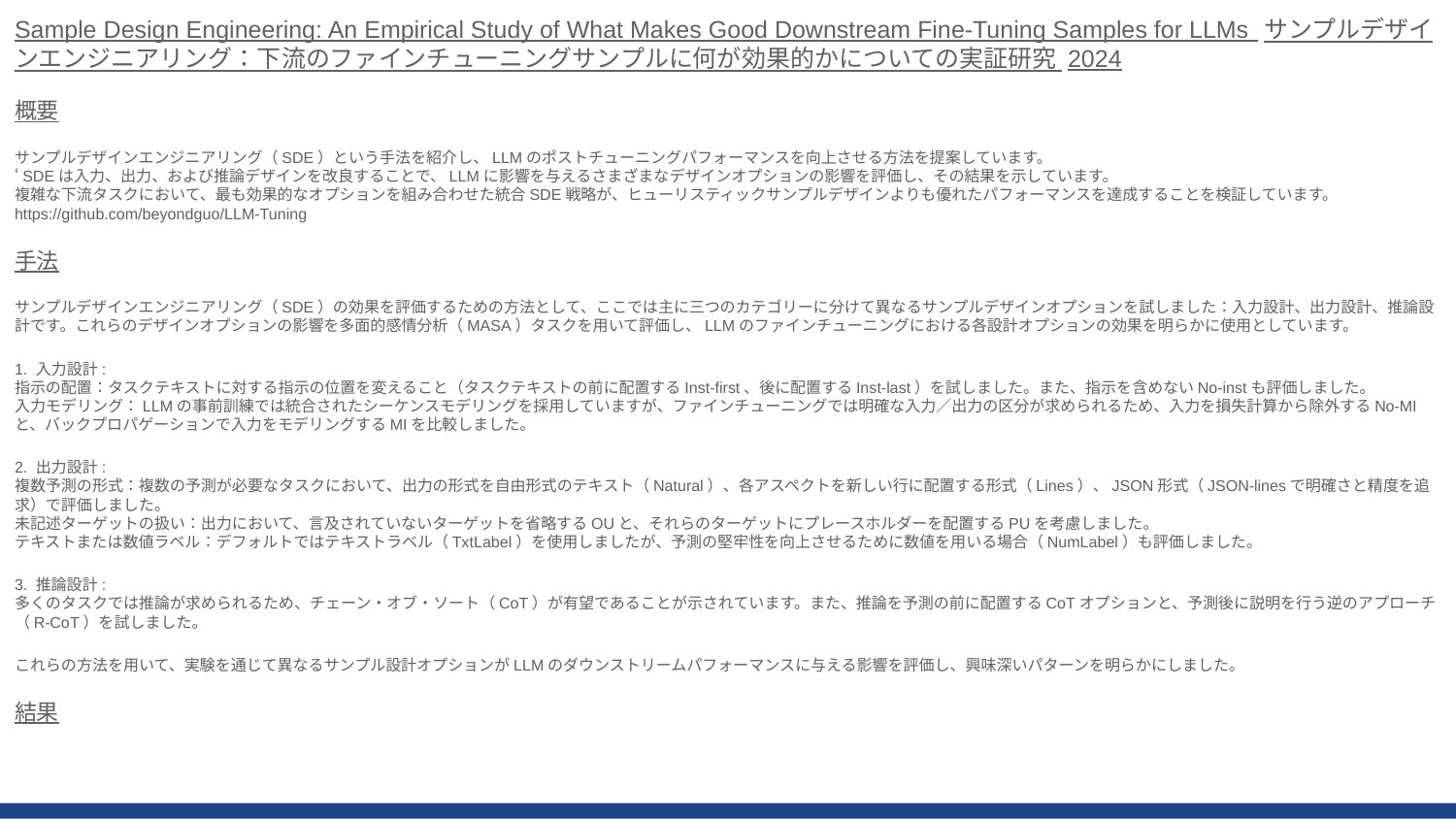

Sample Design Engineering: An Empirical Study of What Makes Good Downstream Fine-Tuning Samples for LLMs サンプルデザインエンジニアリング：下流のファインチューニングサンプルに何が効果的かについての実証研究 2024
概要
サンプルデザインエンジニアリング（SDE）という手法を紹介し、LLMのポストチューニングパフォーマンスを向上させる方法を提案しています。
‘SDEは入力、出力、および推論デザインを改良することで、LLMに影響を与えるさまざまなデザインオプションの影響を評価し、その結果を示しています。
複雑な下流タスクにおいて、最も効果的なオプションを組み合わせた統合SDE戦略が、ヒューリスティックサンプルデザインよりも優れたパフォーマンスを達成することを検証しています。
https://github.com/beyondguo/LLM-Tuning
手法
サンプルデザインエンジニアリング（SDE）の効果を評価するための方法として、ここでは主に三つのカテゴリーに分けて異なるサンプルデザインオプションを試しました：入力設計、出力設計、推論設計です。これらのデザインオプションの影響を多面的感情分析（MASA）タスクを用いて評価し、LLMのファインチューニングにおける各設計オプションの効果を明らかに使用としています。
1. 入力設計:
指示の配置：タスクテキストに対する指示の位置を変えること（タスクテキストの前に配置するInst-first、後に配置するInst-last）を試しました。また、指示を含めないNo-instも評価しました。
入力モデリング：LLMの事前訓練では統合されたシーケンスモデリングを採用していますが、ファインチューニングでは明確な入力／出力の区分が求められるため、入力を損失計算から除外するNo-MIと、バックプロパゲーションで入力をモデリングするMIを比較しました。
2. 出力設計:
複数予測の形式：複数の予測が必要なタスクにおいて、出力の形式を自由形式のテキスト（Natural）、各アスペクトを新しい行に配置する形式（Lines）、JSON形式（JSON-linesで明確さと精度を追求）で評価しました。
未記述ターゲットの扱い：出力において、言及されていないターゲットを省略するOUと、それらのターゲットにプレースホルダーを配置するPUを考慮しました。
テキストまたは数値ラベル：デフォルトではテキストラベル（TxtLabel）を使用しましたが、予測の堅牢性を向上させるために数値を用いる場合（NumLabel）も評価しました。
3. 推論設計:
多くのタスクでは推論が求められるため、チェーン・オブ・ソート（CoT）が有望であることが示されています。また、推論を予測の前に配置するCoTオプションと、予測後に説明を行う逆のアプローチ（R-CoT）を試しました。
これらの方法を用いて、実験を通じて異なるサンプル設計オプションがLLMのダウンストリームパフォーマンスに与える影響を評価し、興味深いパターンを明らかにしました。
結果